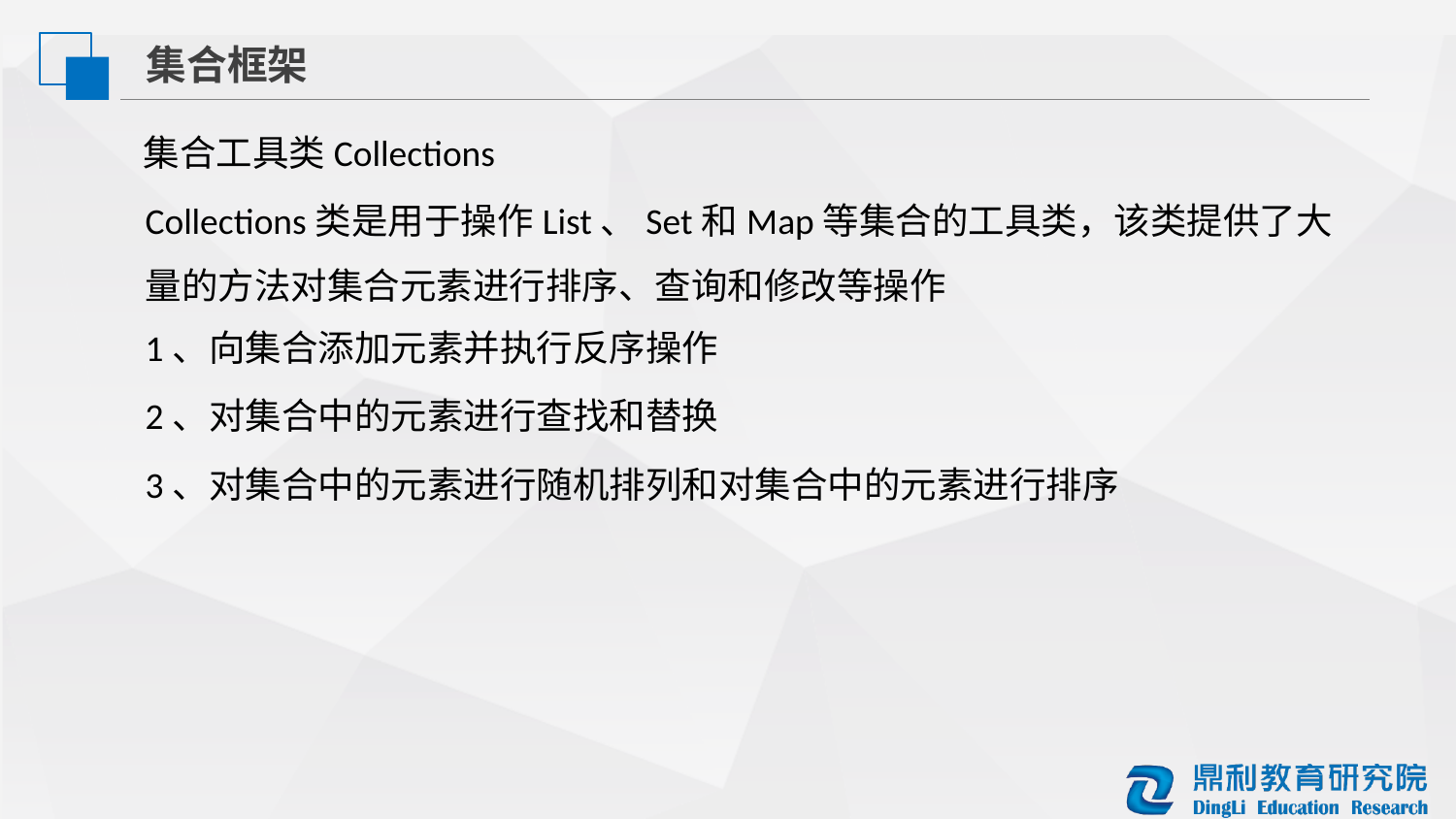

集合框架
集合工具类Collections
Collections类是用于操作List、Set和Map等集合的工具类，该类提供了大量的方法对集合元素进行排序、查询和修改等操作
1、向集合添加元素并执行反序操作
2、对集合中的元素进行查找和替换
3、对集合中的元素进行随机排列和对集合中的元素进行排序